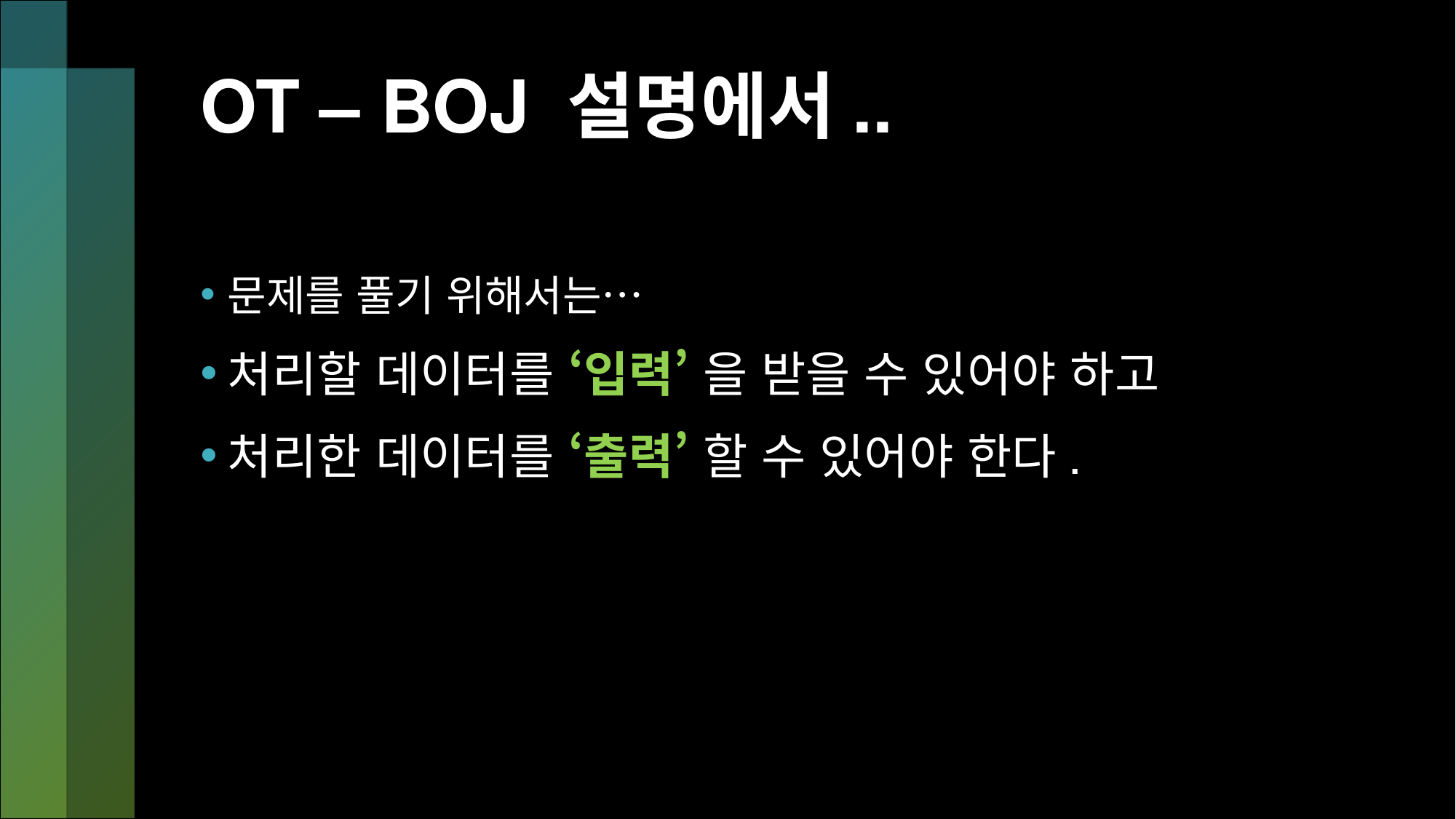

# OT – BOJ 설명에서..
문제를 풀기 위해서는…
처리할 데이터를 ‘입력’ 을 받을 수 있어야 하고
처리한 데이터를 ‘출력’ 할 수 있어야 한다.